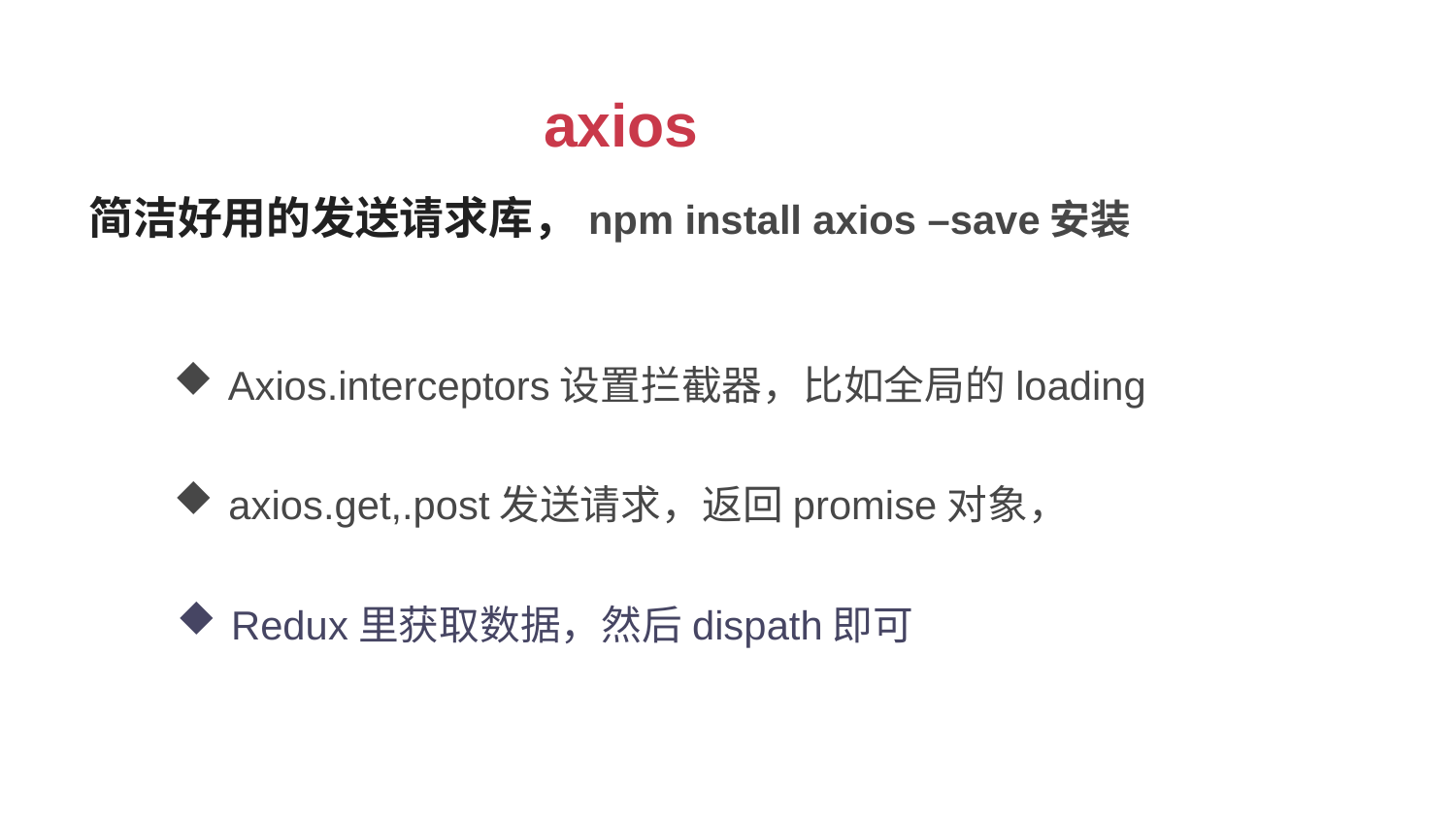

axios
简洁好用的发送请求库，npm install axios –save安装
Axios.interceptors设置拦截器，比如全局的loading
axios.get,.post发送请求，返回promise对象，
Redux里获取数据，然后dispath即可